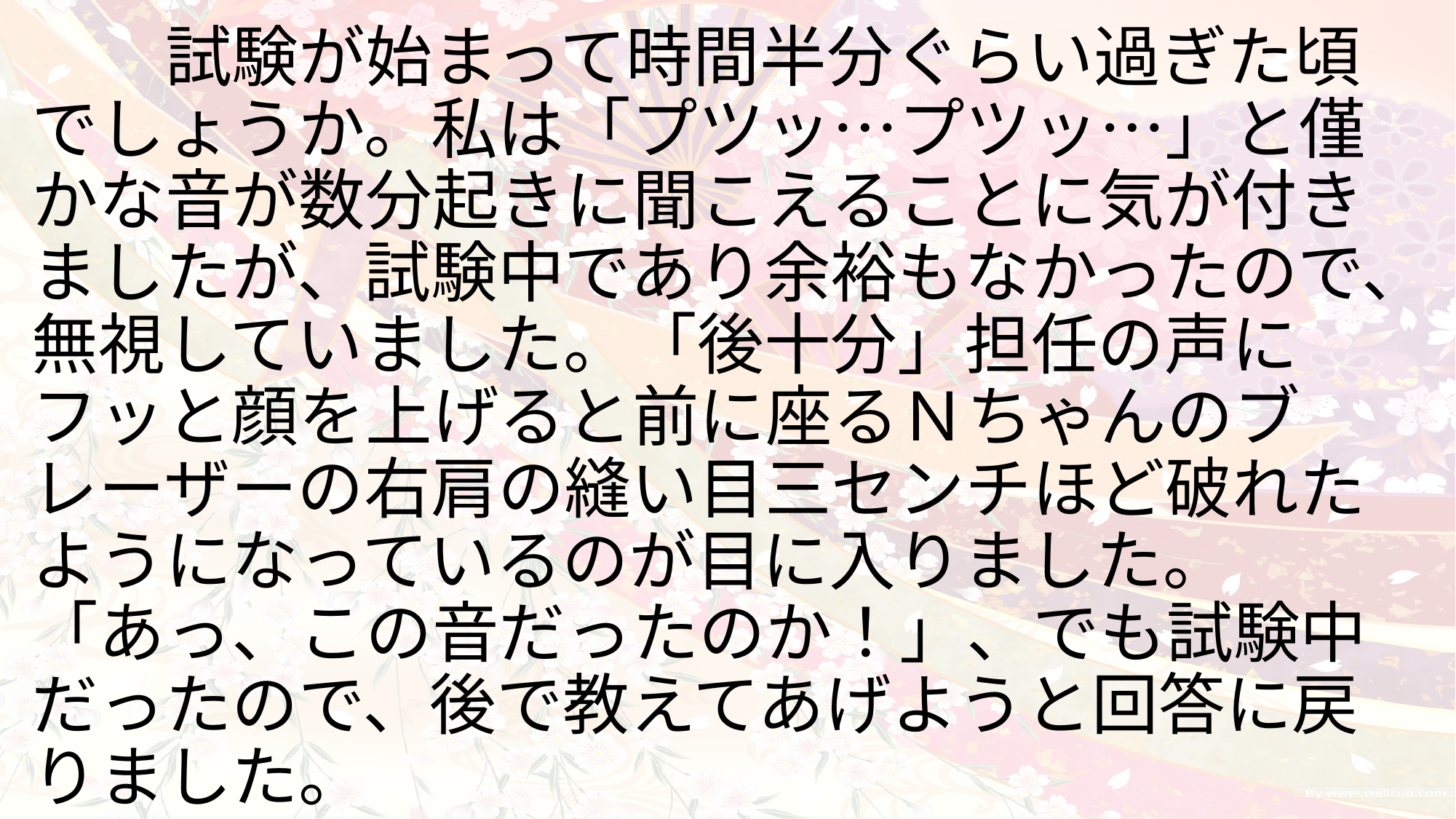

試験が始まって時間半分ぐらい過ぎた頃でしょうか。私は「プツッ…プツッ…」と僅かな音が数分起きに聞こえることに気が付きましたが、試験中であり余裕もなかったので、無視していました。「後十分」担任の声にフッと顔を上げると前に座るＮちゃんのブレーザーの右肩の縫い目三センチほど破れたようになっているのが目に入りました。「あっ、この音だったのか！」、でも試験中だったので、後で教えてあげようと回答に戻りました。